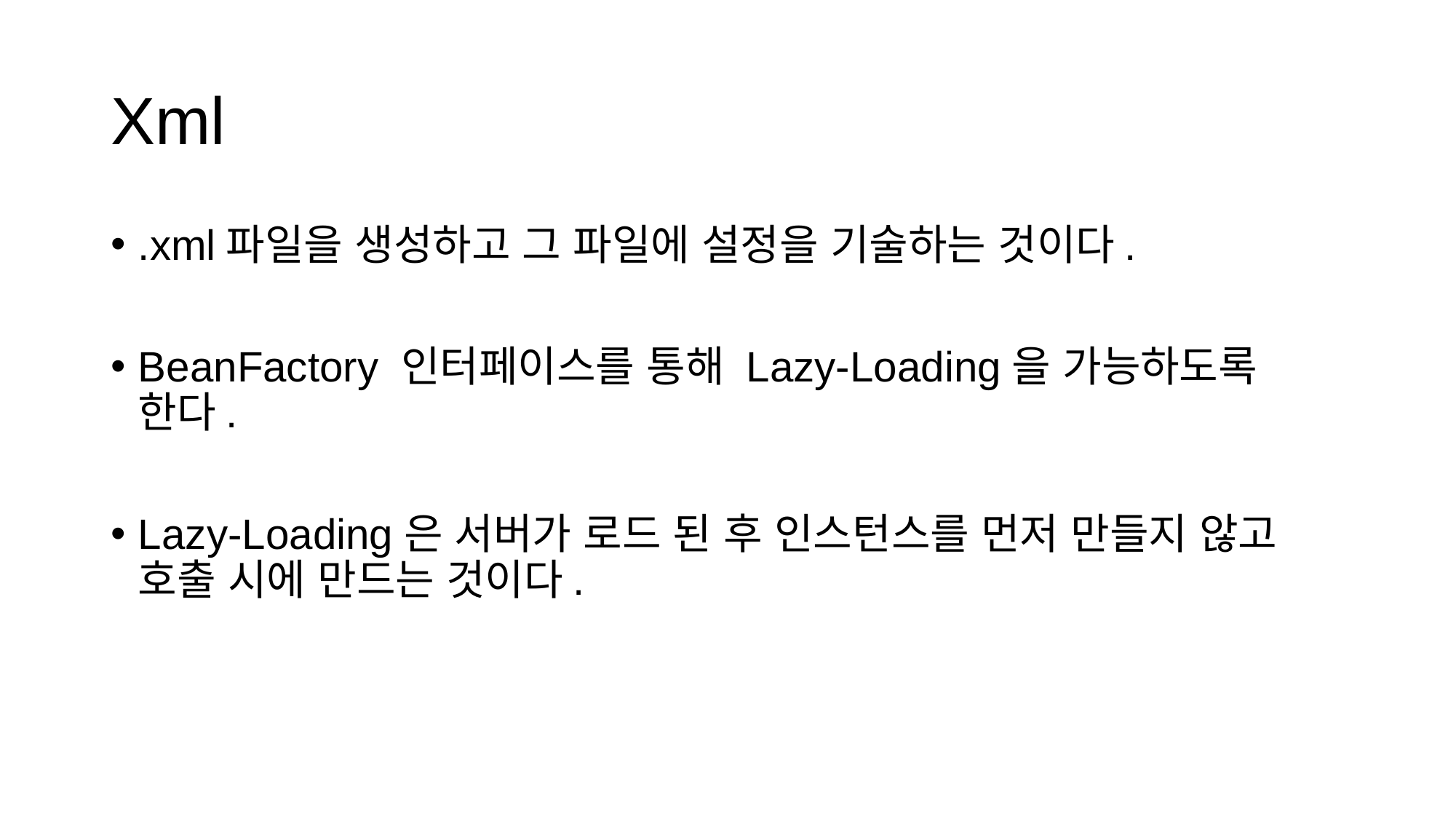

# Xml
.xml파일을 생성하고 그 파일에 설정을 기술하는 것이다.

BeanFactory 인터페이스를 통해 Lazy-Loading을 가능하도록 한다.

Lazy-Loading은 서버가 로드 된 후 인스턴스를 먼저 만들지 않고 호출 시에 만드는 것이다.